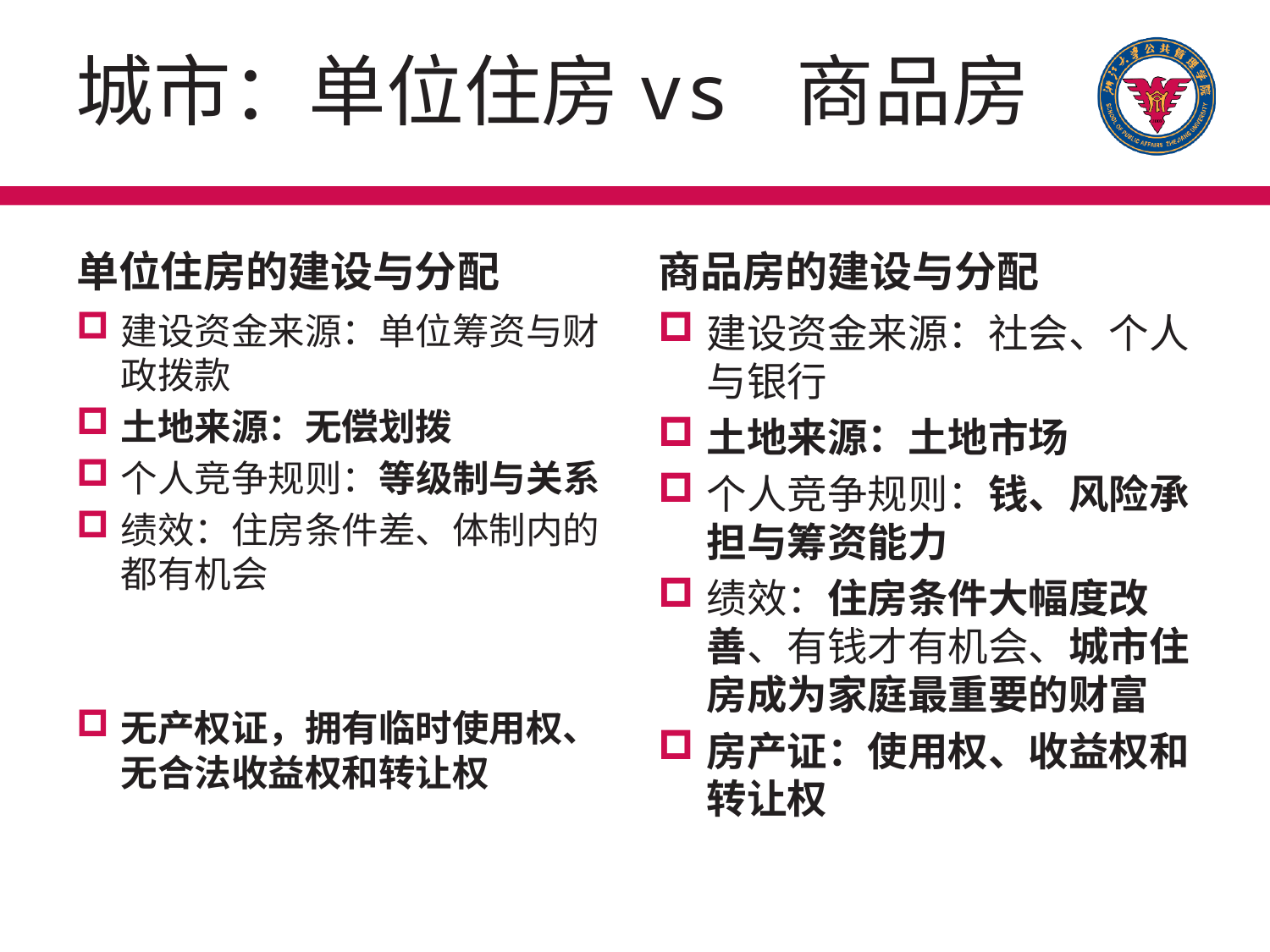

# 城市：单位住房vs 商品房
单位住房的建设与分配
商品房的建设与分配
建设资金来源：单位筹资与财政拨款
土地来源：无偿划拨
个人竞争规则：等级制与关系
绩效：住房条件差、体制内的都有机会

无产权证，拥有临时使用权、无合法收益权和转让权
建设资金来源：社会、个人与银行
土地来源：土地市场
个人竞争规则：钱、风险承担与筹资能力
绩效：住房条件大幅度改善、有钱才有机会、城市住房成为家庭最重要的财富
房产证：使用权、收益权和转让权